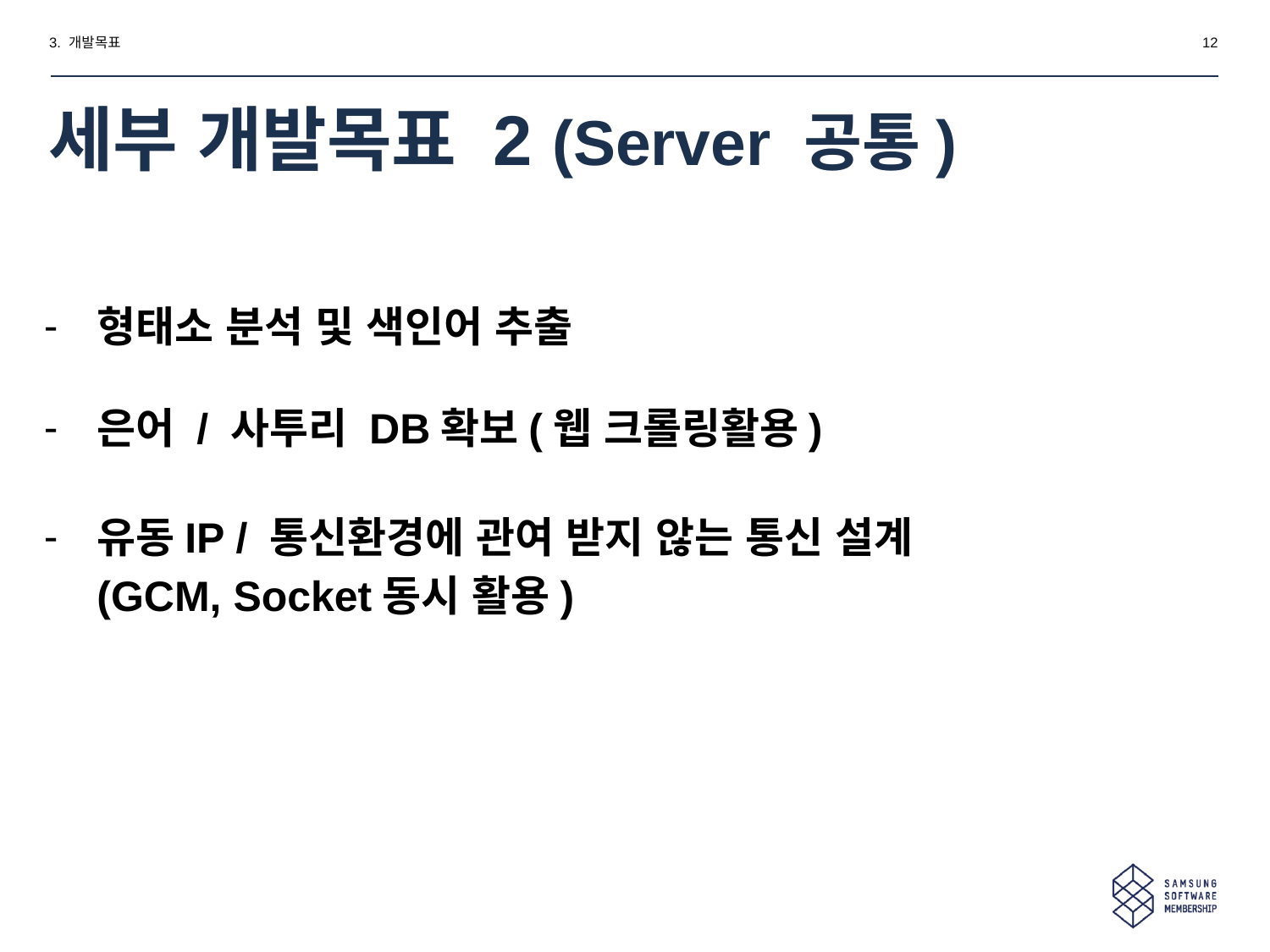

3. 개발목표
12
# 세부 개발목표 2 (Server 공통)

형태소 분석 및 색인어 추출

은어 / 사투리 DB확보(웹 크롤링활용)

유동IP / 통신환경에 관여 받지 않는 통신 설계
(GCM, Socket동시 활용)